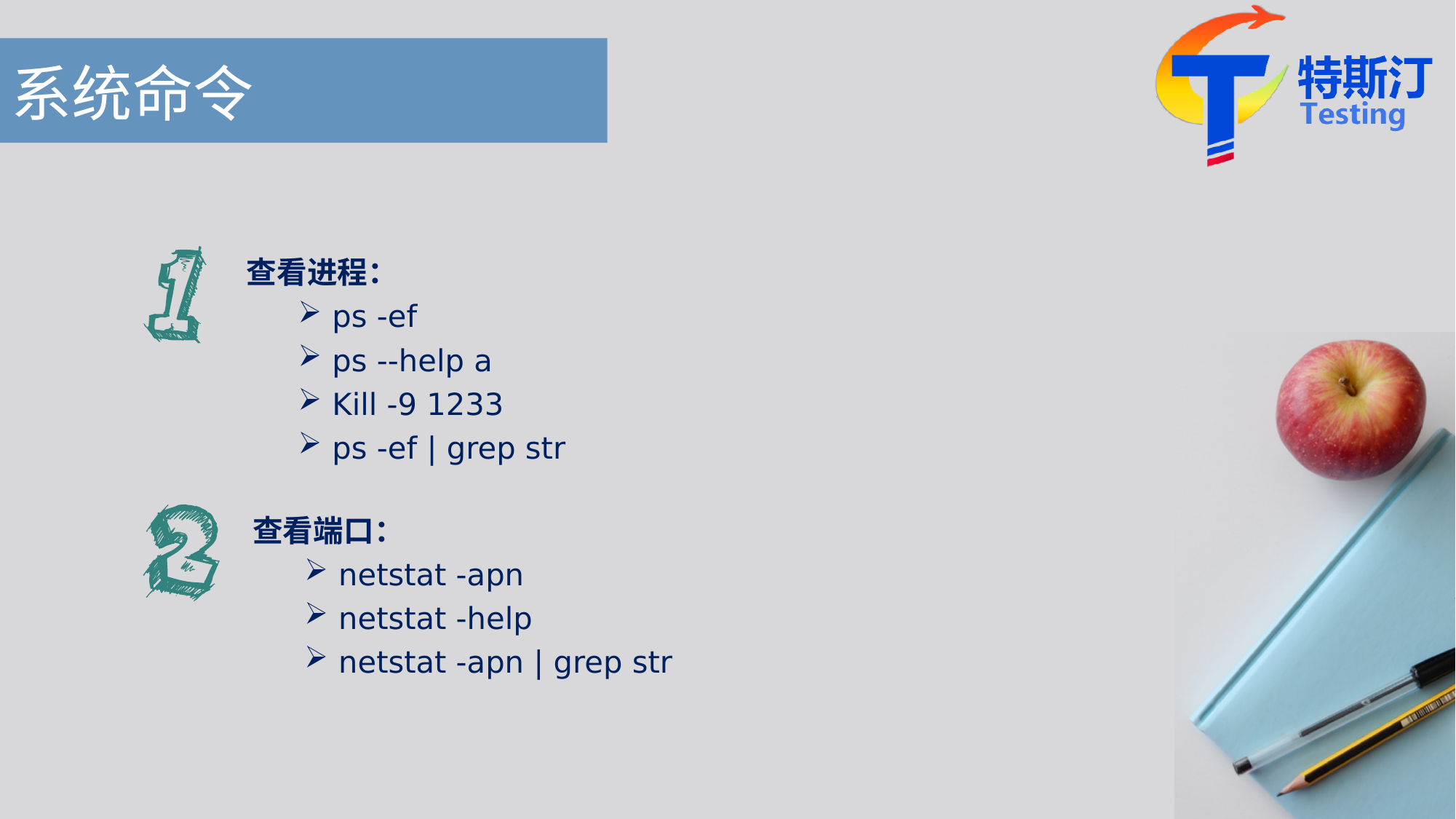

# 系统命令

查看进程：
ps -ef
ps --help a
Kill -9 1233
ps -ef | grep str

查看端口：
netstat -apn
netstat -help
netstat -apn | grep str